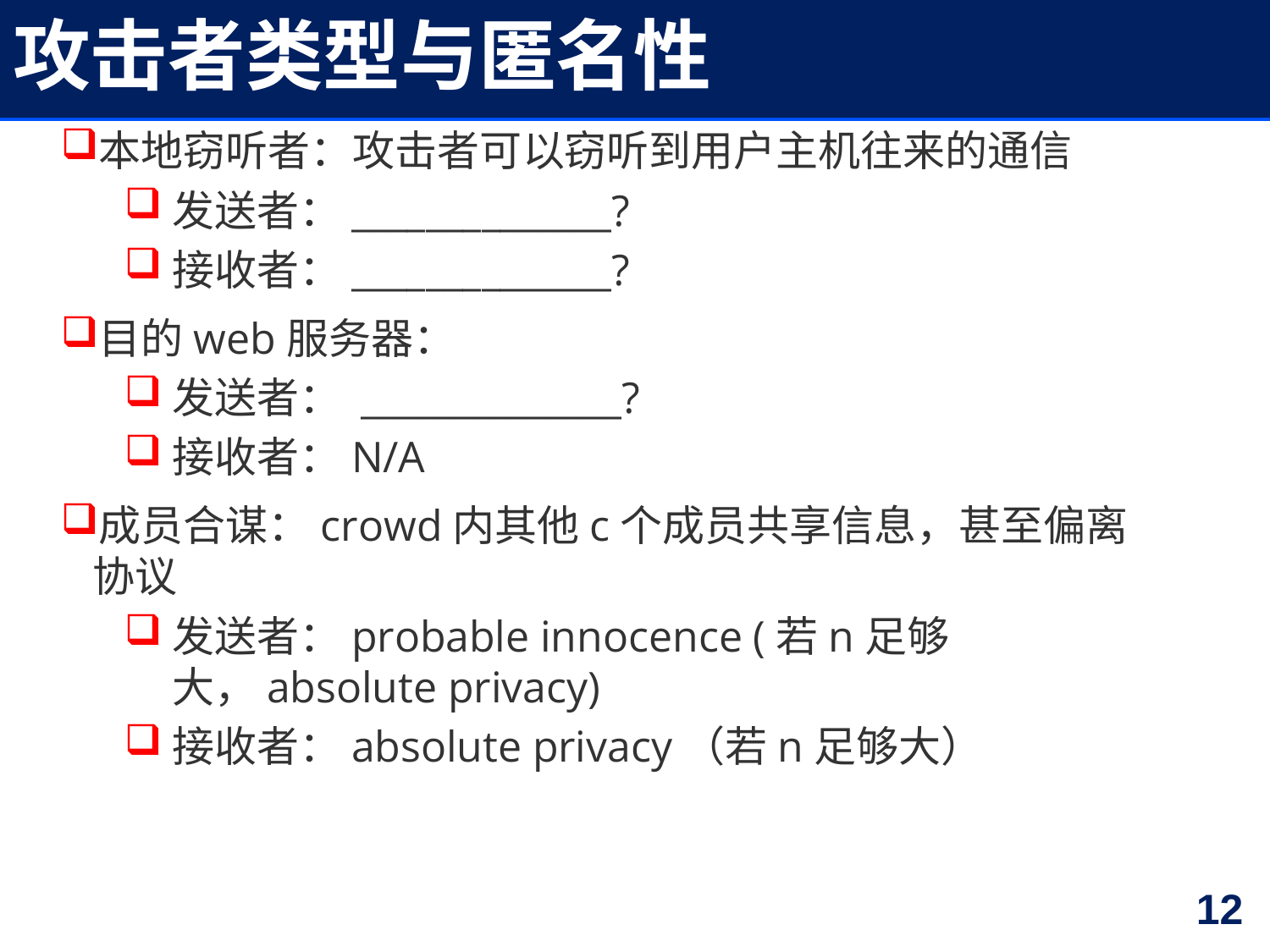

# 攻击者类型与匿名性
本地窃听者：攻击者可以窃听到用户主机往来的通信
发送者：______________?
接收者：______________?
目的web服务器：
发送者： ______________?
接收者：N/A
成员合谋：crowd内其他c个成员共享信息，甚至偏离协议
发送者：probable innocence (若n足够大，absolute privacy)
接收者：absolute privacy（若n足够大）

12